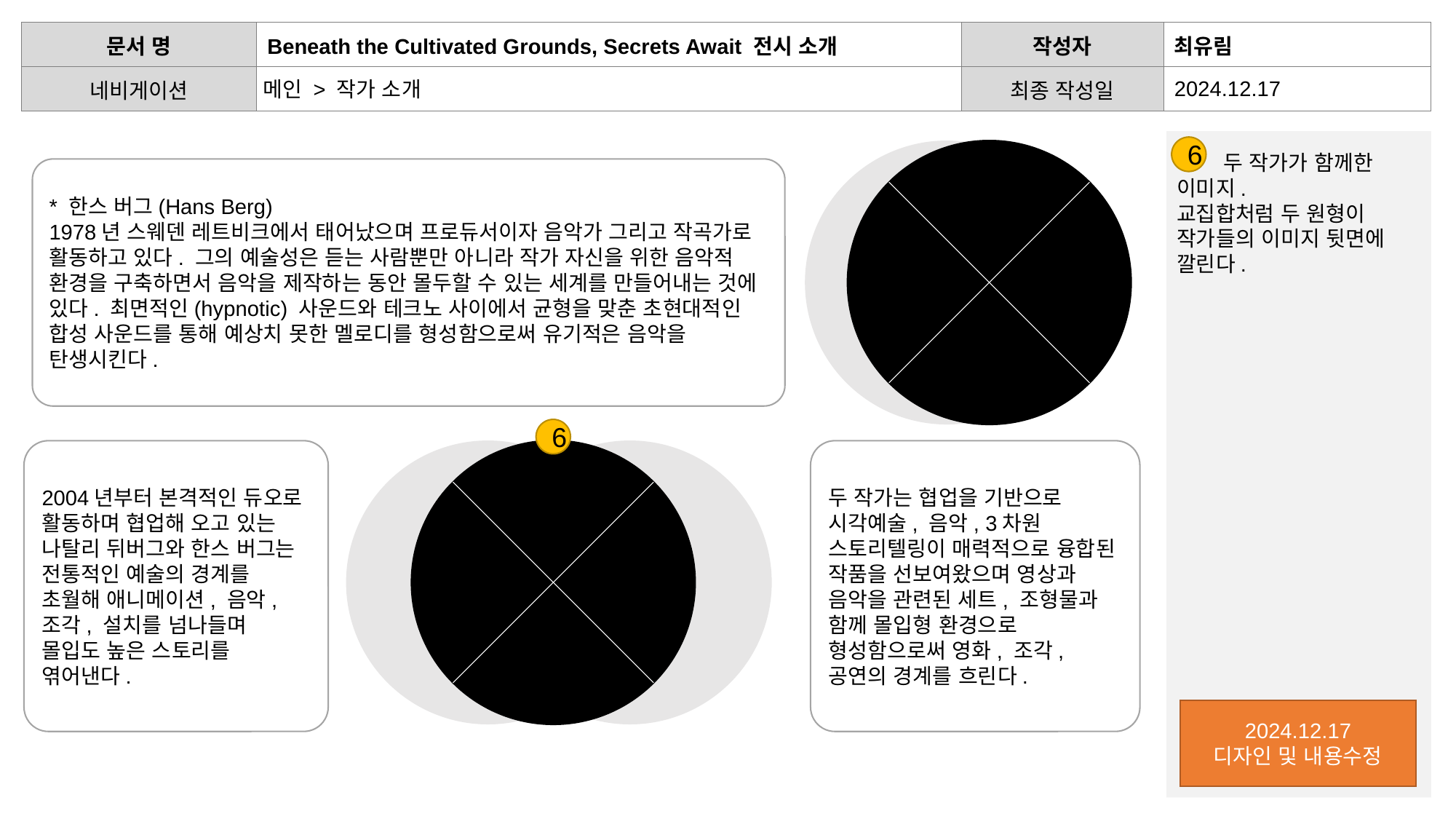

메인 > 작가 소개
6

       두 작가가 함께한 이미지.
교집합처럼 두 원형이 작가들의 이미지 뒷면에 깔린다.
* 한스 버그(Hans Berg)
1978년 스웨덴 레트비크에서 태어났으며 프로듀서이자 음악가 그리고 작곡가로 활동하고 있다. 그의 예술성은 듣는 사람뿐만 아니라 작가 자신을 위한 음악적 환경을 구축하면서 음악을 제작하는 동안 몰두할 수 있는 세계를 만들어내는 것에 있다. 최면적인(hypnotic) 사운드와 테크노 사이에서 균형을 맞춘 초현대적인 합성 사운드를 통해 예상치 못한 멜로디를 형성함으로써 유기적은 음악을 탄생시킨다.
6

2004년부터 본격적인 듀오로 활동하며 협업해 오고 있는 나탈리 뒤버그와 한스 버그는 전통적인 예술의 경계를 초월해 애니메이션, 음악, 조각, 설치를 넘나들며 몰입도 높은 스토리를 엮어낸다.
두 작가는 협업을 기반으로 시각예술, 음악, 3차원 스토리텔링이 매력적으로 융합된 작품을 선보여왔으며 영상과 음악을 관련된 세트, 조형물과 함께 몰입형 환경으로 형성함으로써 영화, 조각, 공연의 경계를 흐린다.
2024.12.17
디자인 및 내용수정